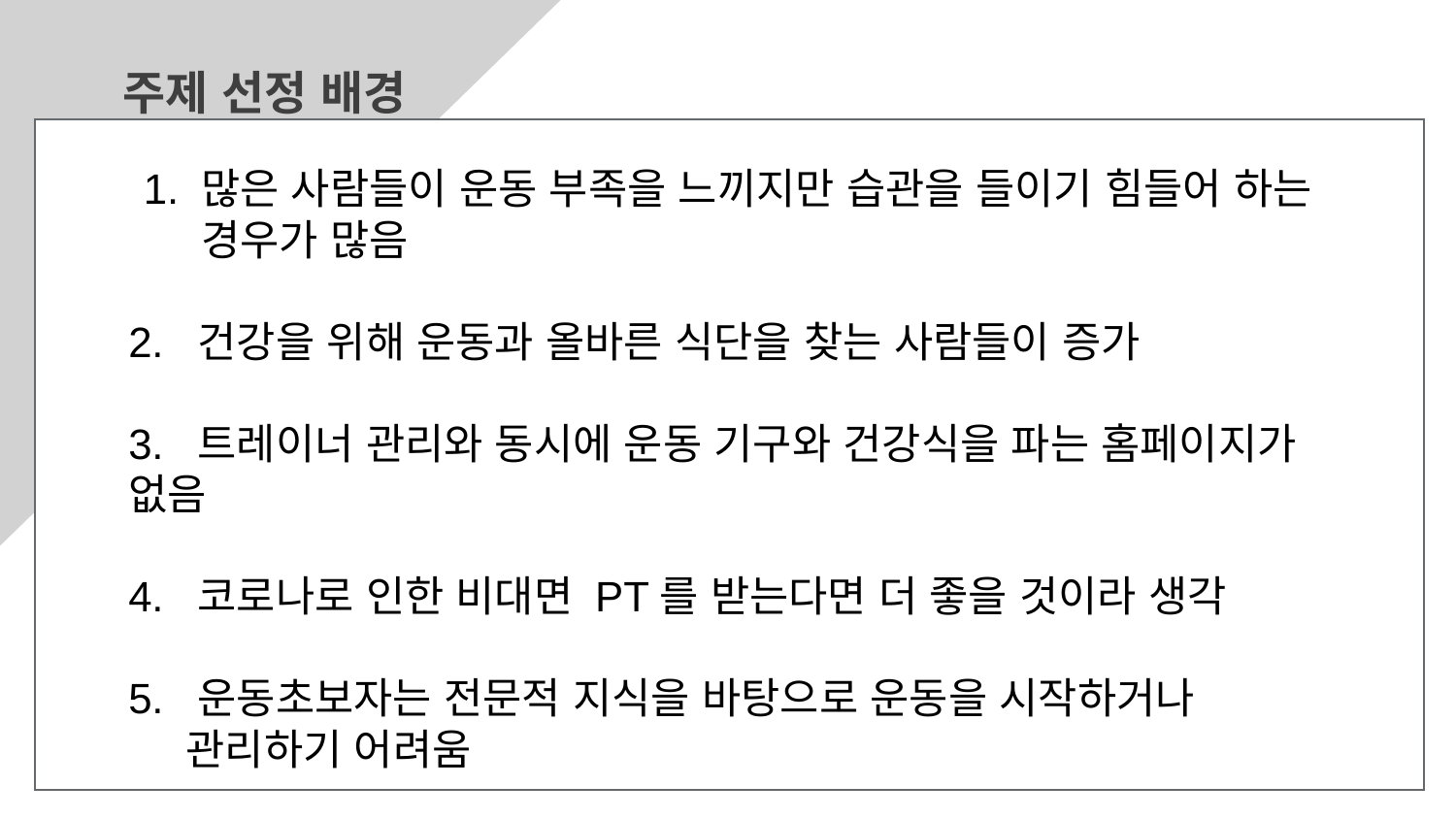

주제 선정 배경
s
많은 사람들이 운동 부족을 느끼지만 습관을 들이기 힘들어 하는 경우가 많음

2.  건강을 위해 운동과 올바른 식단을 찾는 사람들이 증가

3.  트레이너 관리와 동시에 운동 기구와 건강식을 파는 홈페이지가 없음

4.  코로나로 인한 비대면 PT를 받는다면 더 좋을 것이라 생각

5.  운동초보자는 전문적 지식을 바탕으로 운동을 시작하거나
    관리하기 어려움